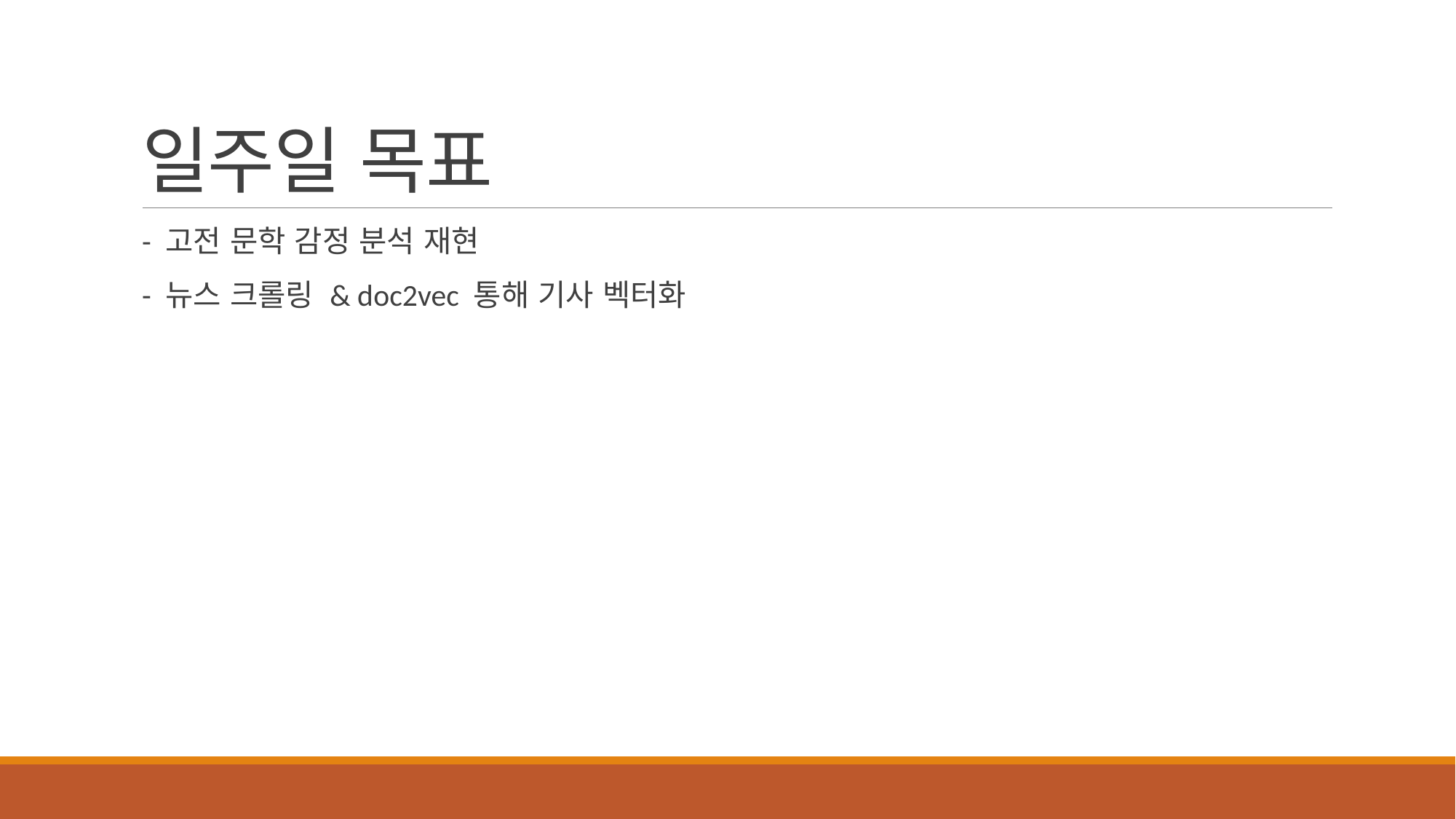

# 일주일 목표
- 고전 문학 감정 분석 재현
- 뉴스 크롤링 & doc2vec 통해 기사 벡터화